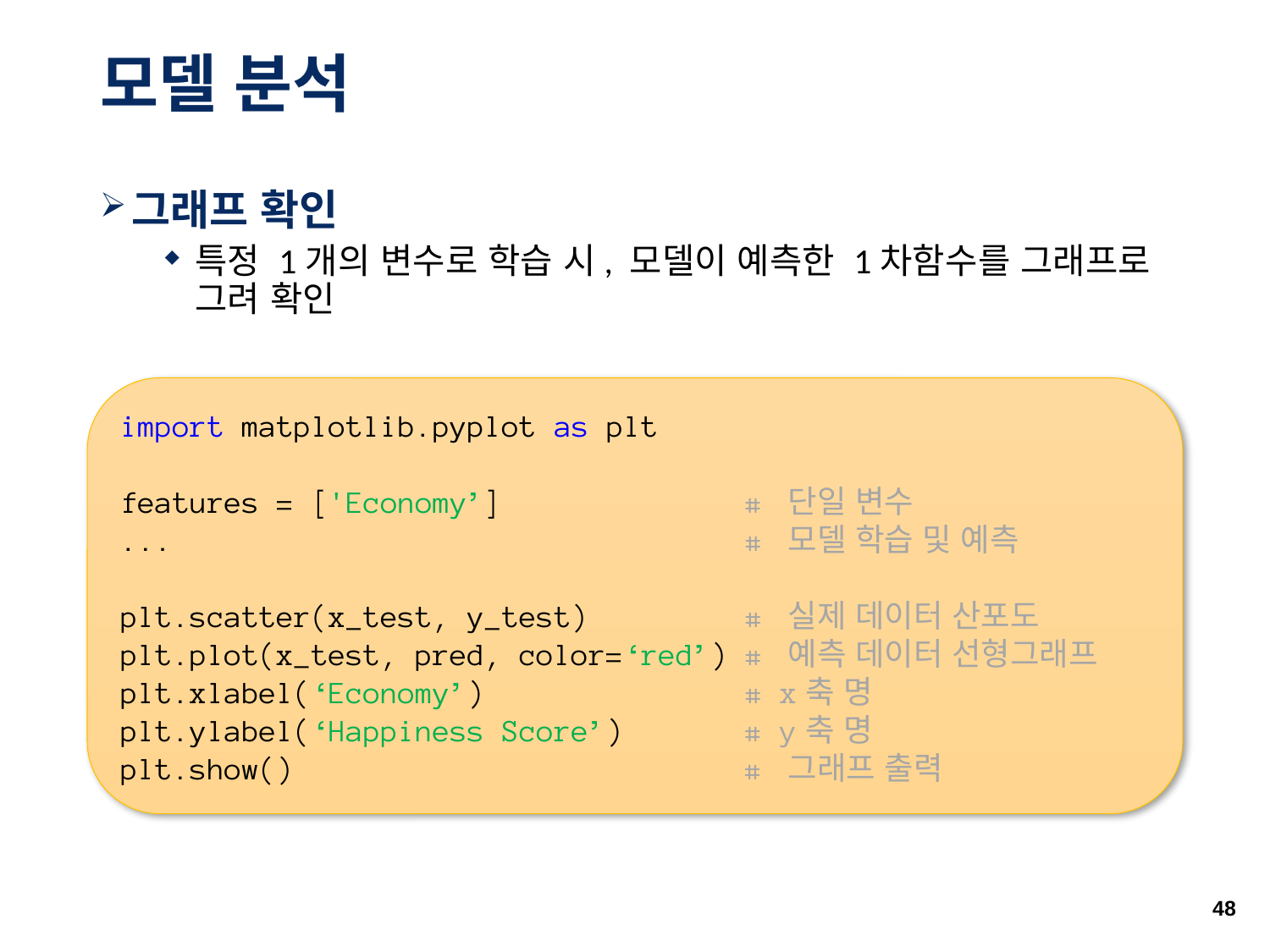

# 모델 분석
그래프 확인
특정 1개의 변수로 학습 시, 모델이 예측한 1차함수를 그래프로 그려 확인
import matplotlib.pyplot as plt

features = ['Economy’]              # 단일 변수
...                                 # 모델 학습 및 예측

plt.scatter(x_test, y_test)         # 실제 데이터 산포도
plt.plot(x_test, pred, color=‘red’) # 예측 데이터 선형그래프
plt.xlabel(‘Economy’)               # x축 명
plt.ylabel(‘Happiness Score’)       # y축 명
plt.show()                          # 그래프 출력
48